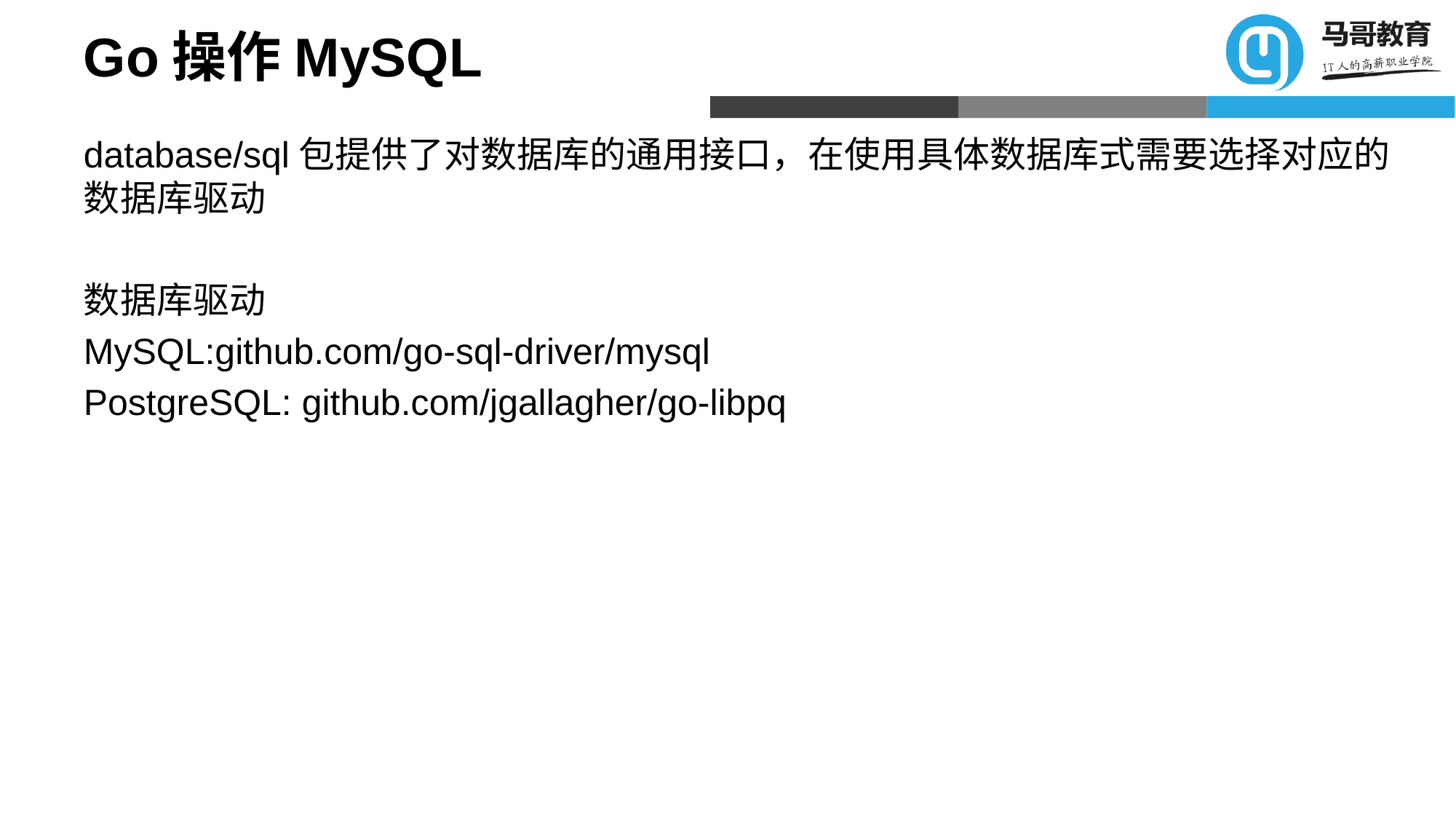

# Go操作MySQL
database/sql包提供了对数据库的通用接口，在使用具体数据库式需要选择对应的数据库驱动

数据库驱动
MySQL:github.com/go-sql-driver/mysql
PostgreSQL: github.com/jgallagher/go-libpq